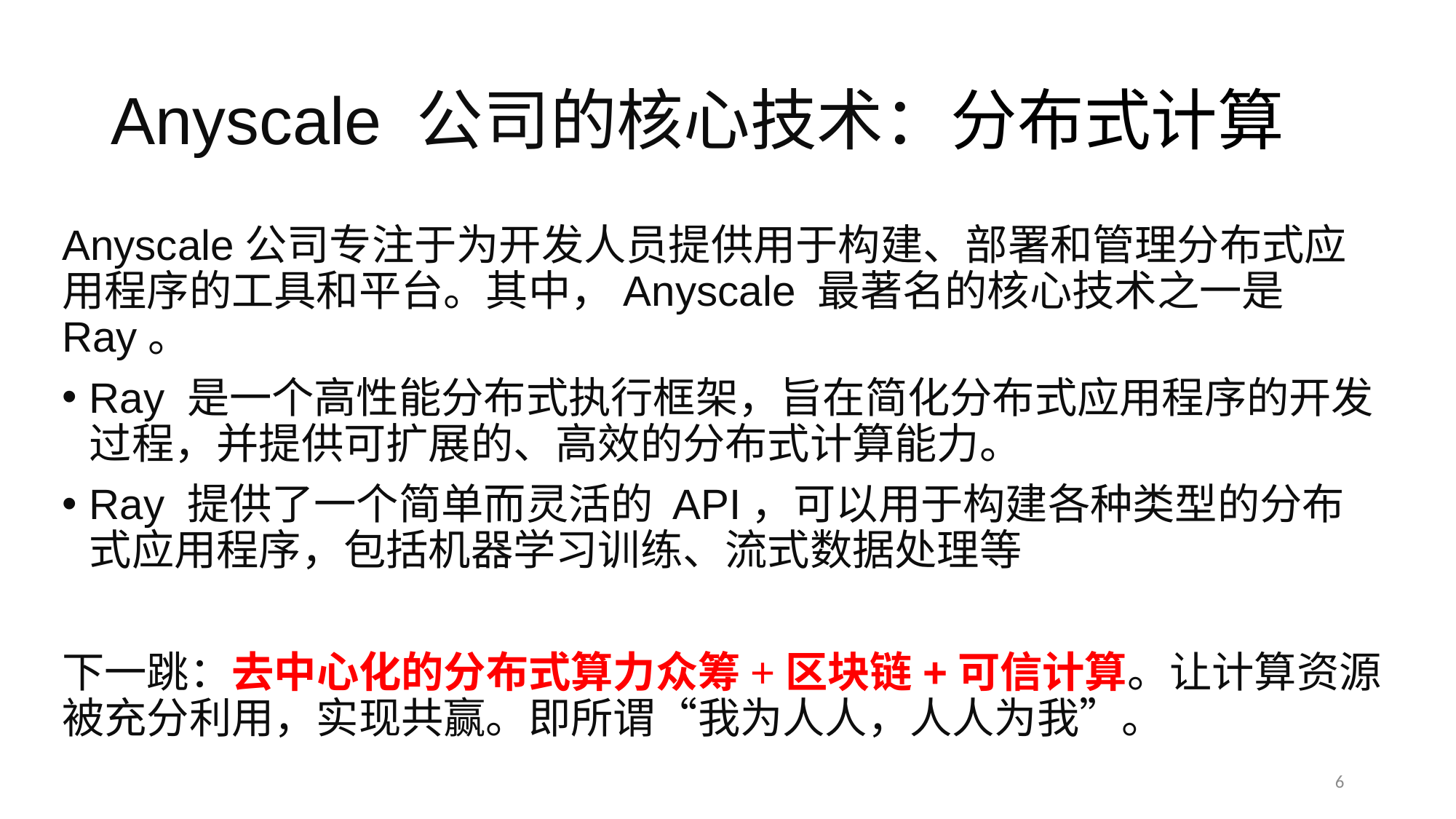

# Anyscale 公司的核心技术：分布式计算
Anyscale公司专注于为开发人员提供用于构建、部署和管理分布式应用程序的工具和平台。其中，Anyscale 最著名的核心技术之一是 Ray。
Ray 是一个高性能分布式执行框架，旨在简化分布式应用程序的开发过程，并提供可扩展的、高效的分布式计算能力。
Ray 提供了一个简单而灵活的 API，可以用于构建各种类型的分布式应用程序，包括机器学习训练、流式数据处理等

下一跳：去中心化的分布式算力众筹+区块链+可信计算。让计算资源被充分利用，实现共赢。即所谓“我为人人，人人为我”。
6